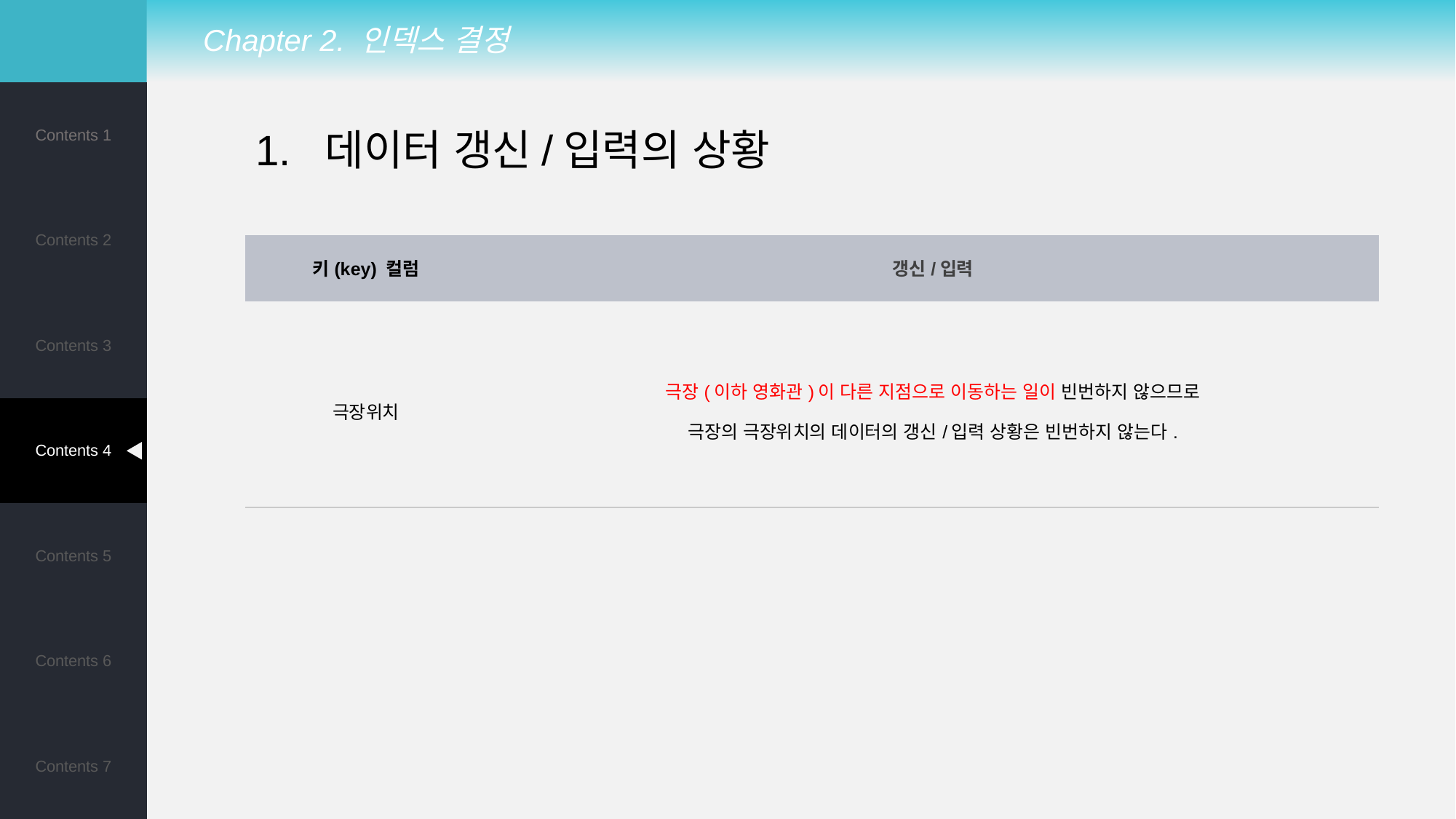

Chapter 2. 인덱스 결정
| Contents 1 |
| --- |
| Contents 2 |
| Contents 3 |
| Contents 4 |
| Contents 5 |
| Contents 6 |
| Contents 7 |
1.  데이터 갱신/입력의 상황
| 키(key) 컬럼 | 갱신/입력 |
| --- | --- |
| 극장위치 | 극장(이하 영화관)이 다른 지점으로 이동하는 일이 빈번하지 않으므로 극장의 극장위치의 데이터의 갱신/입력 상황은 빈번하지 않는다. |